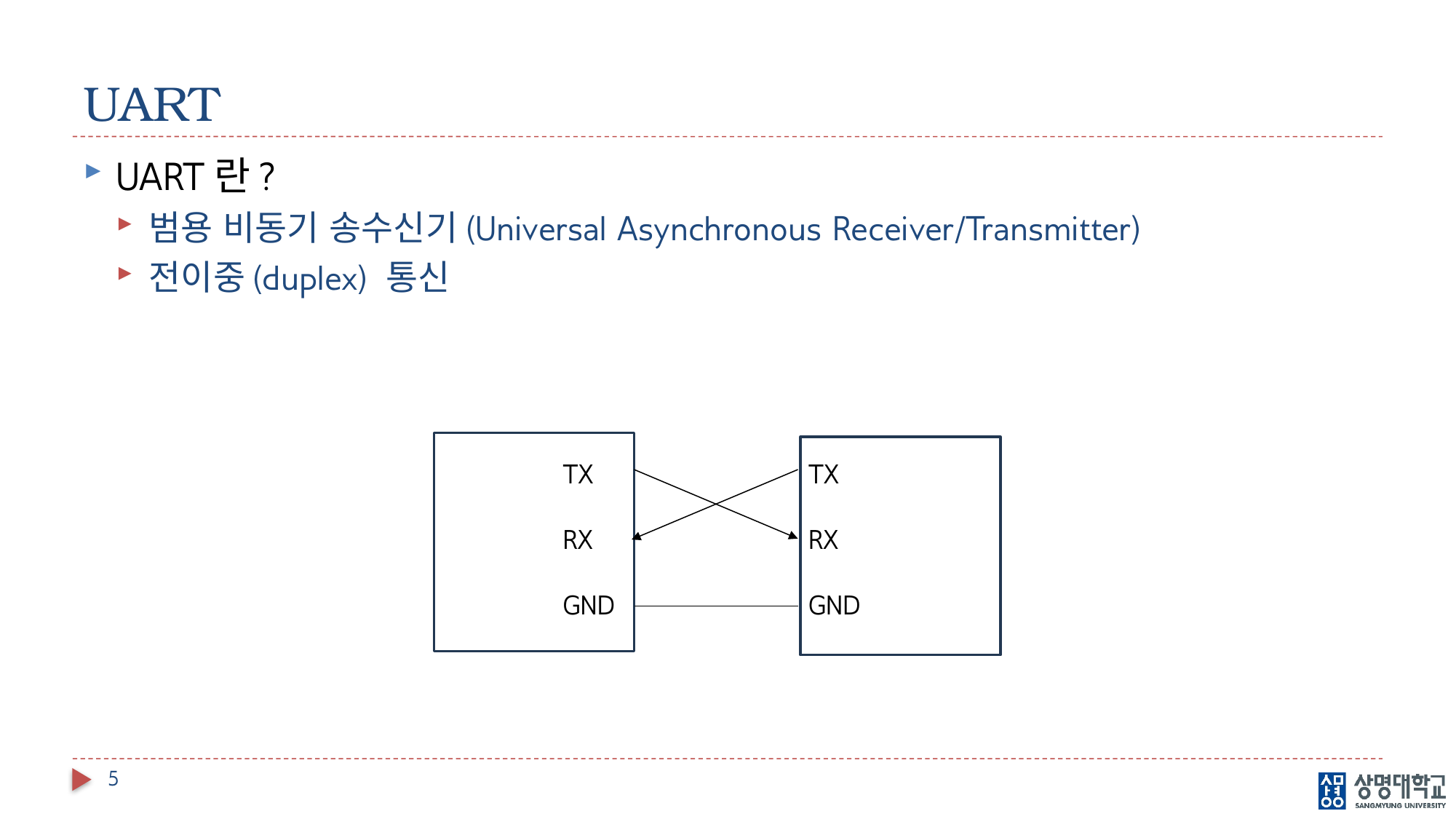

# UART

UART란?
범용 비동기 송수신기(Universal Asynchronous Receiver/Transmitter)
전이중(duplex) 통신

TX

RX

GND
TX

RX

GND
5